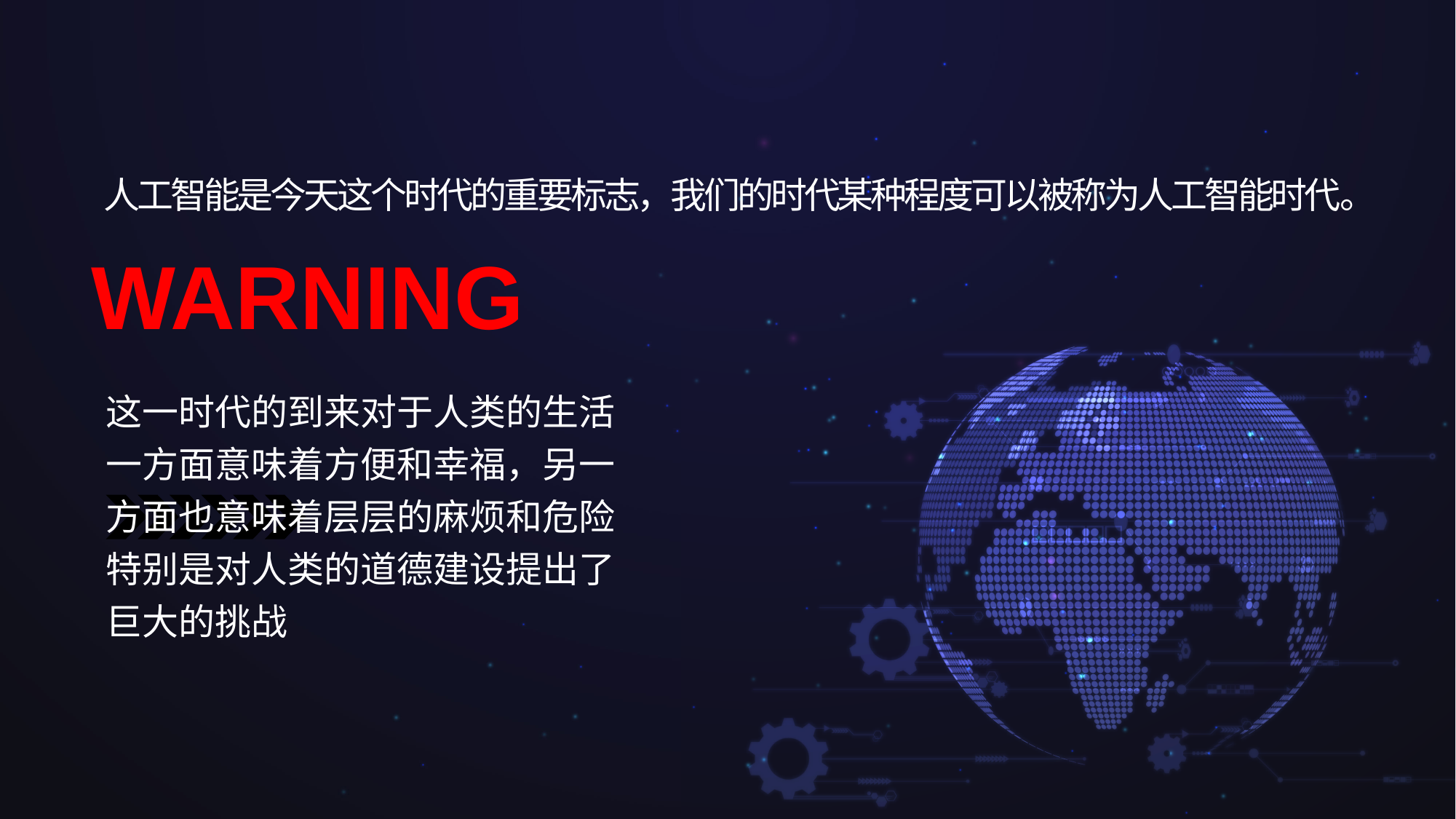

人工智能是今天这个时代的重要标志，我们的时代某种程度可以被称为人工智能时代。
WARNING
这一时代的到来对于人类的生活一方面意味着方便和幸福，另一方面也意味着层层的麻烦和危险特别是对人类的道德建设提出了巨大的挑战